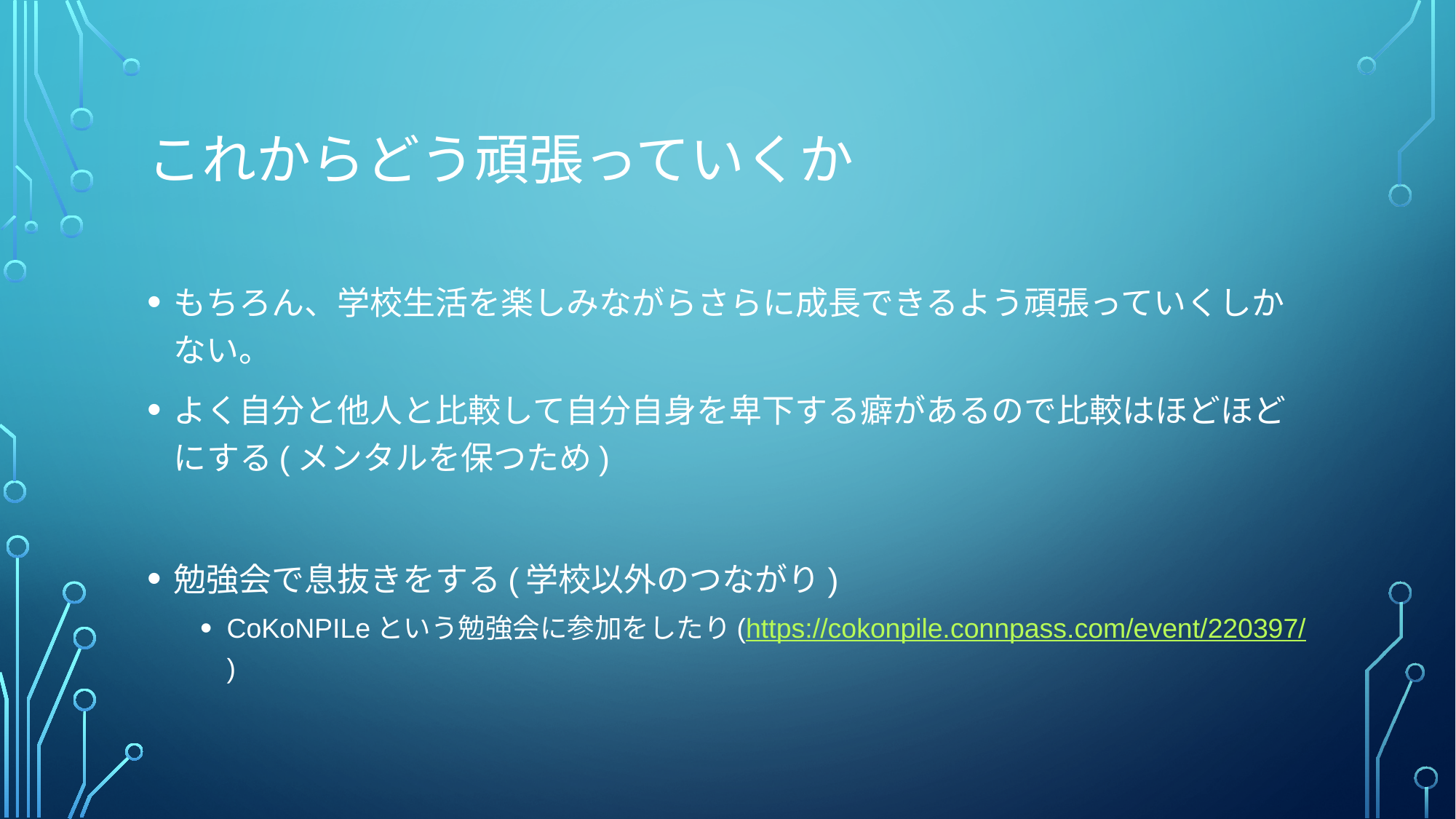

# これからどう頑張っていくか
もちろん、学校生活を楽しみながらさらに成長できるよう頑張っていくしかない。
よく自分と他人と比較して自分自身を卑下する癖があるので比較はほどほどにする(メンタルを保つため)

勉強会で息抜きをする(学校以外のつながり)
CoKoNPILeという勉強会に参加をしたり(https://cokonpile.connpass.com/event/220397/)